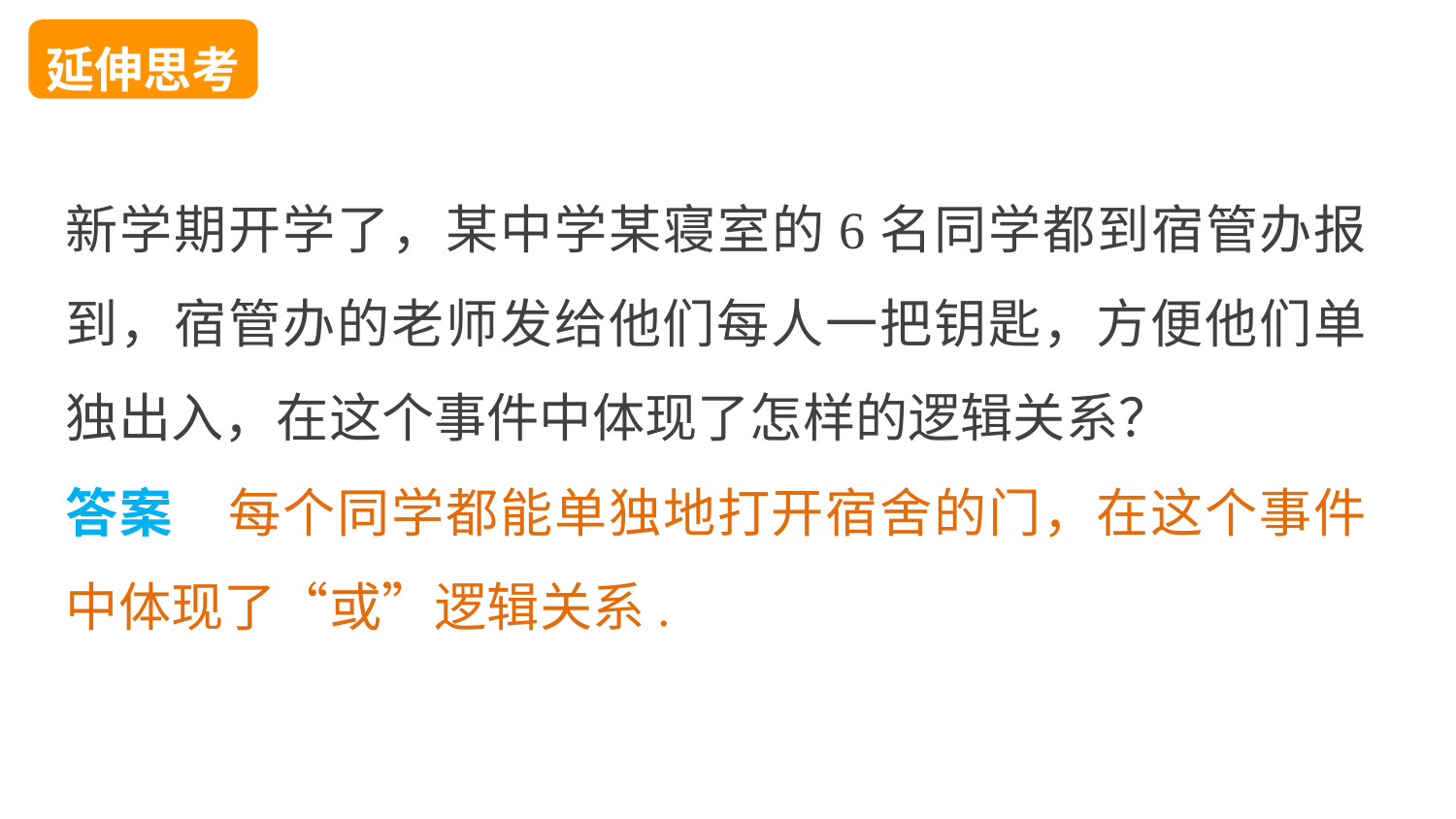

延伸思考
新学期开学了，某中学某寝室的6名同学都到宿管办报到，宿管办的老师发给他们每人一把钥匙，方便他们单独出入，在这个事件中体现了怎样的逻辑关系？
答案　每个同学都能单独地打开宿舍的门，在这个事件中体现了“或”逻辑关系.